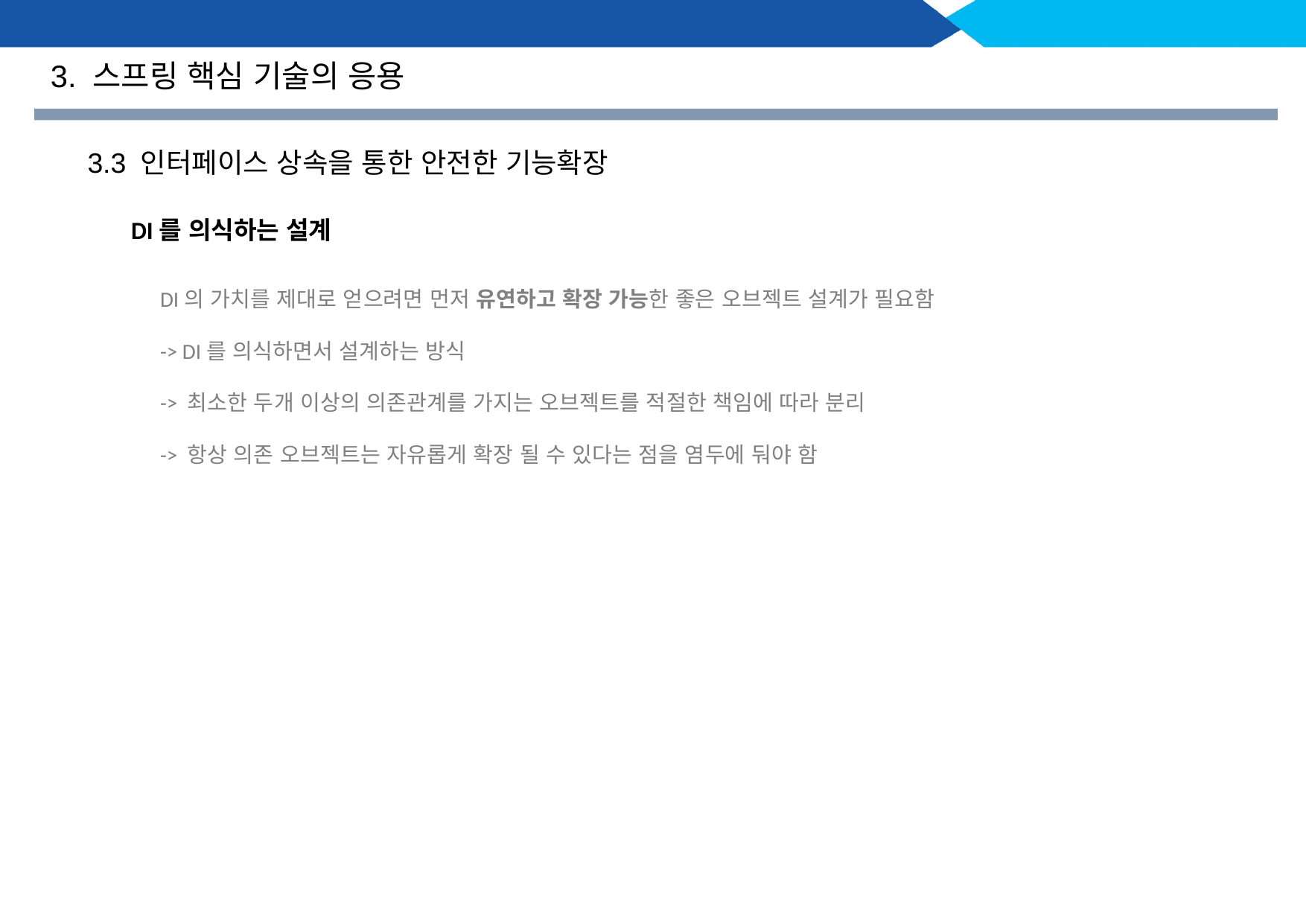

3. 스프링 핵심 기술의 응용
3.3 인터페이스 상속을 통한 안전한 기능확장
DI를 의식하는 설계
DI의 가치를 제대로 얻으려면 먼저 유연하고 확장 가능한 좋은 오브젝트 설계가 필요함

-> DI를 의식하면서 설계하는 방식

-> 최소한 두개 이상의 의존관계를 가지는 오브젝트를 적절한 책임에 따라 분리

-> 항상 의존 오브젝트는 자유롭게 확장 될 수 있다는 점을 염두에 둬야 함